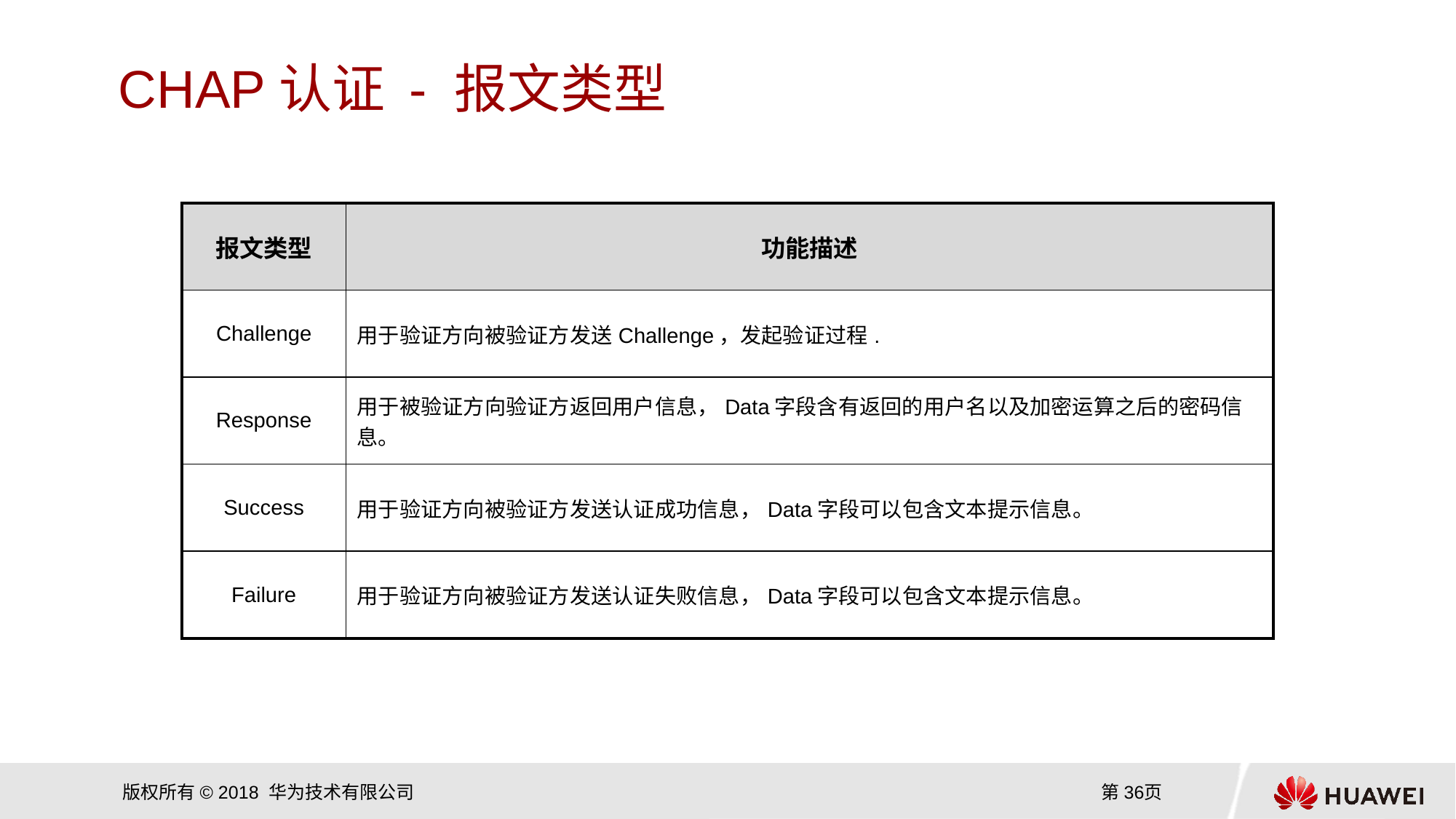

# CHAP认证 - 报文类型
| 报文类型 | 功能描述 |
| --- | --- |
| Challenge | 用于验证方向被验证方发送Challenge，发起验证过程. |
| Response | 用于被验证方向验证方返回用户信息，Data字段含有返回的用户名以及加密运算之后的密码信息。 |
| Success | 用于验证方向被验证方发送认证成功信息，Data字段可以包含文本提示信息。 |
| Failure | 用于验证方向被验证方发送认证失败信息，Data字段可以包含文本提示信息。 |